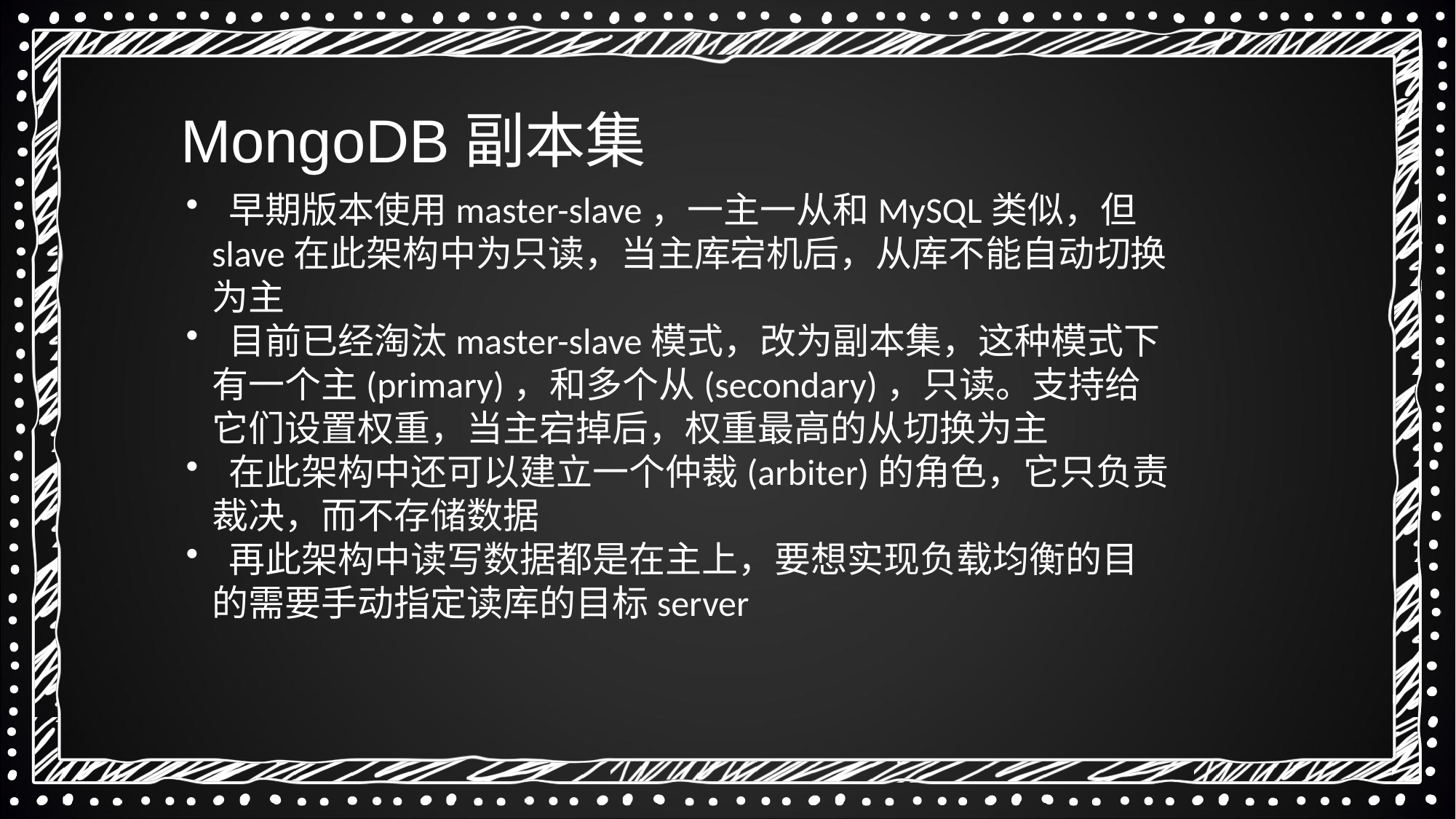

MongoDB副本集
 早期版本使用master-slave，一主一从和MySQL类似，但slave在此架构中为只读，当主库宕机后，从库不能自动切换为主
 目前已经淘汰master-slave模式，改为副本集，这种模式下有一个主(primary)，和多个从(secondary)，只读。支持给它们设置权重，当主宕掉后，权重最高的从切换为主
 在此架构中还可以建立一个仲裁(arbiter)的角色，它只负责裁决，而不存储数据
 再此架构中读写数据都是在主上，要想实现负载均衡的目的需要手动指定读库的目标server